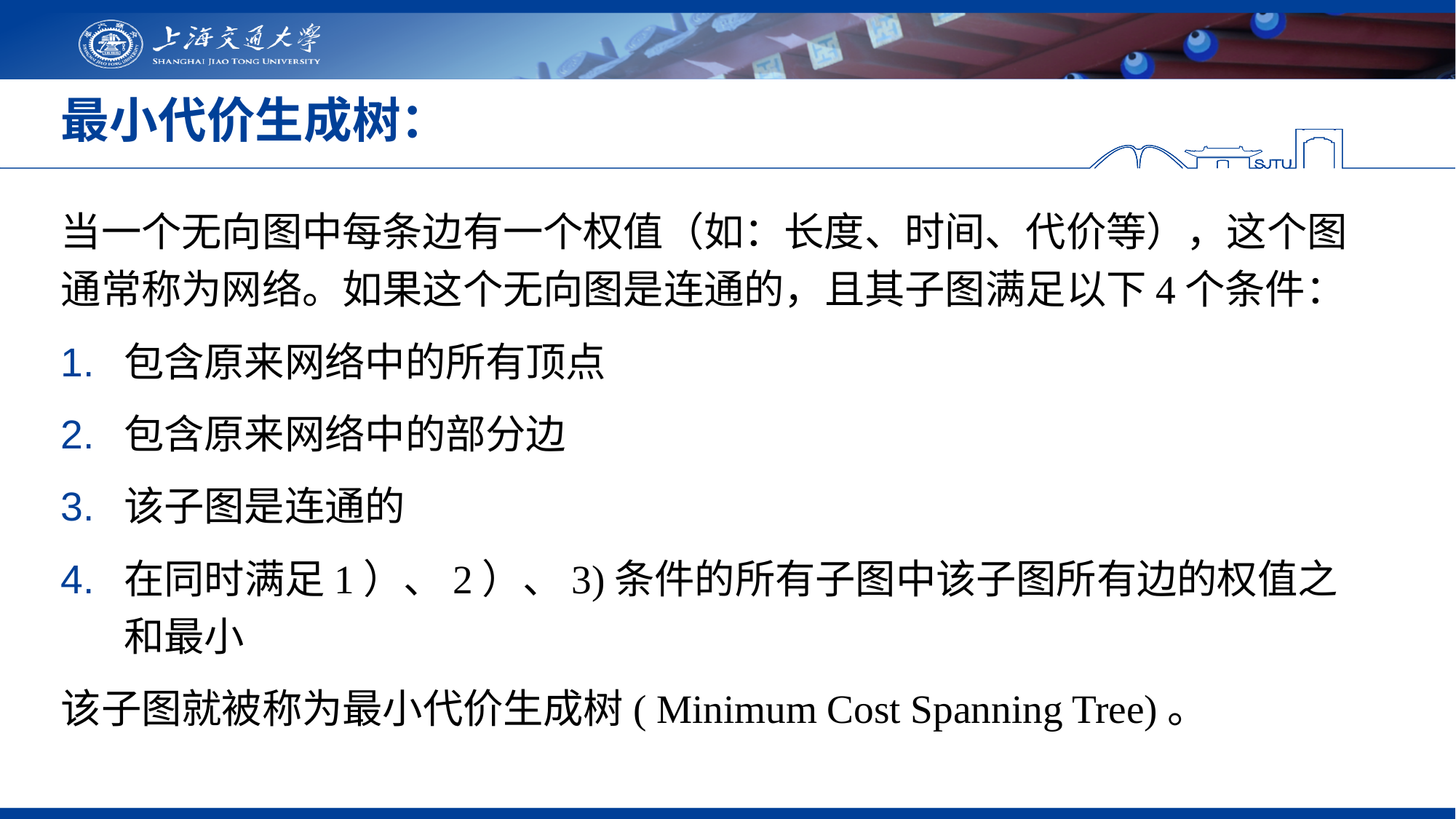

# 最小代价生成树：
当一个无向图中每条边有一个权值（如：长度、时间、代价等），这个图通常称为网络。如果这个无向图是连通的，且其子图满足以下4个条件：
包含原来网络中的所有顶点
包含原来网络中的部分边
该子图是连通的
在同时满足1）、2）、3)条件的所有子图中该子图所有边的权值之和最小
该子图就被称为最小代价生成树( Minimum Cost Spanning Tree)。